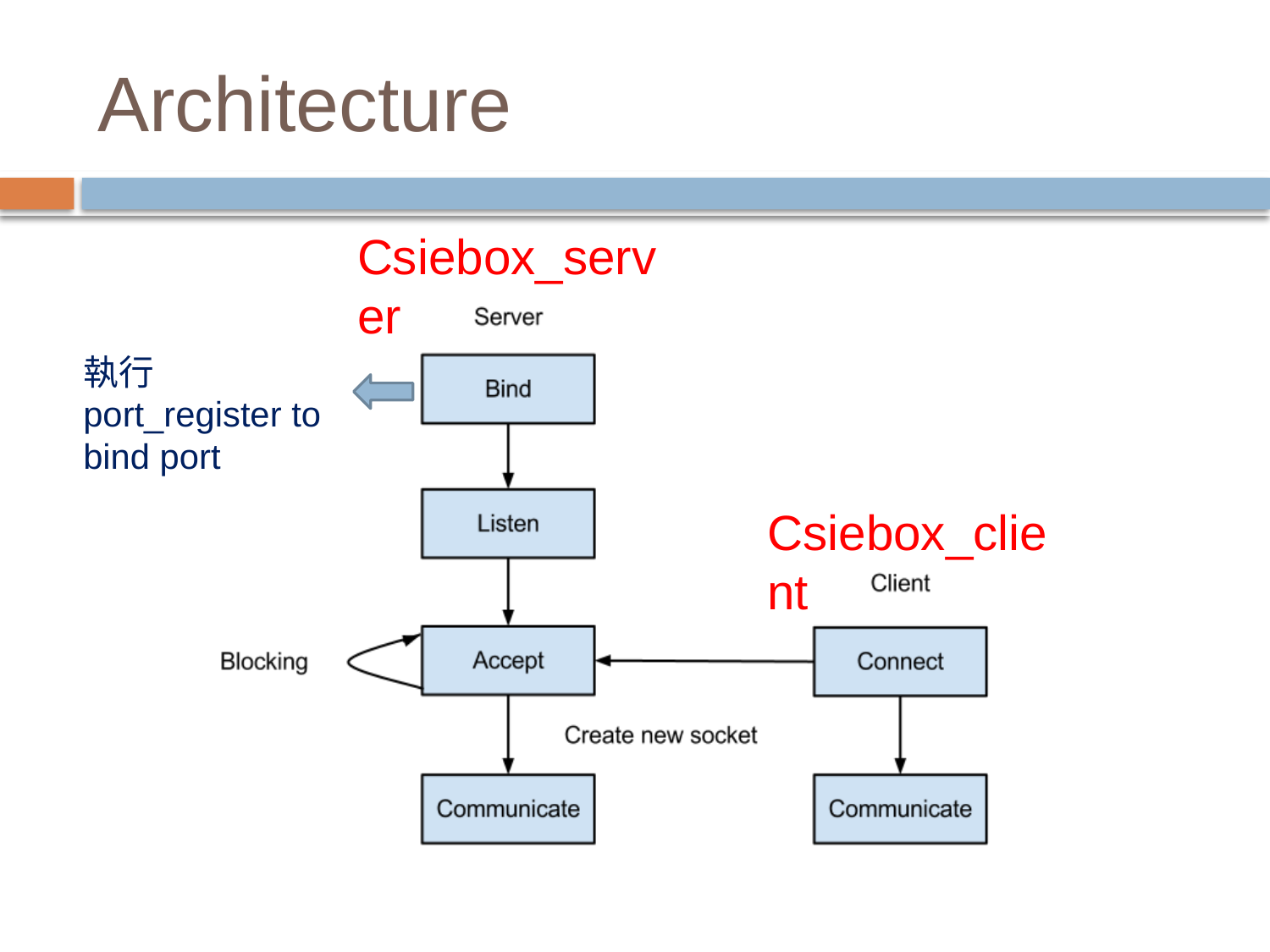

# Architecture
Csiebox_server

執行port_register to bind port

Csiebox_client